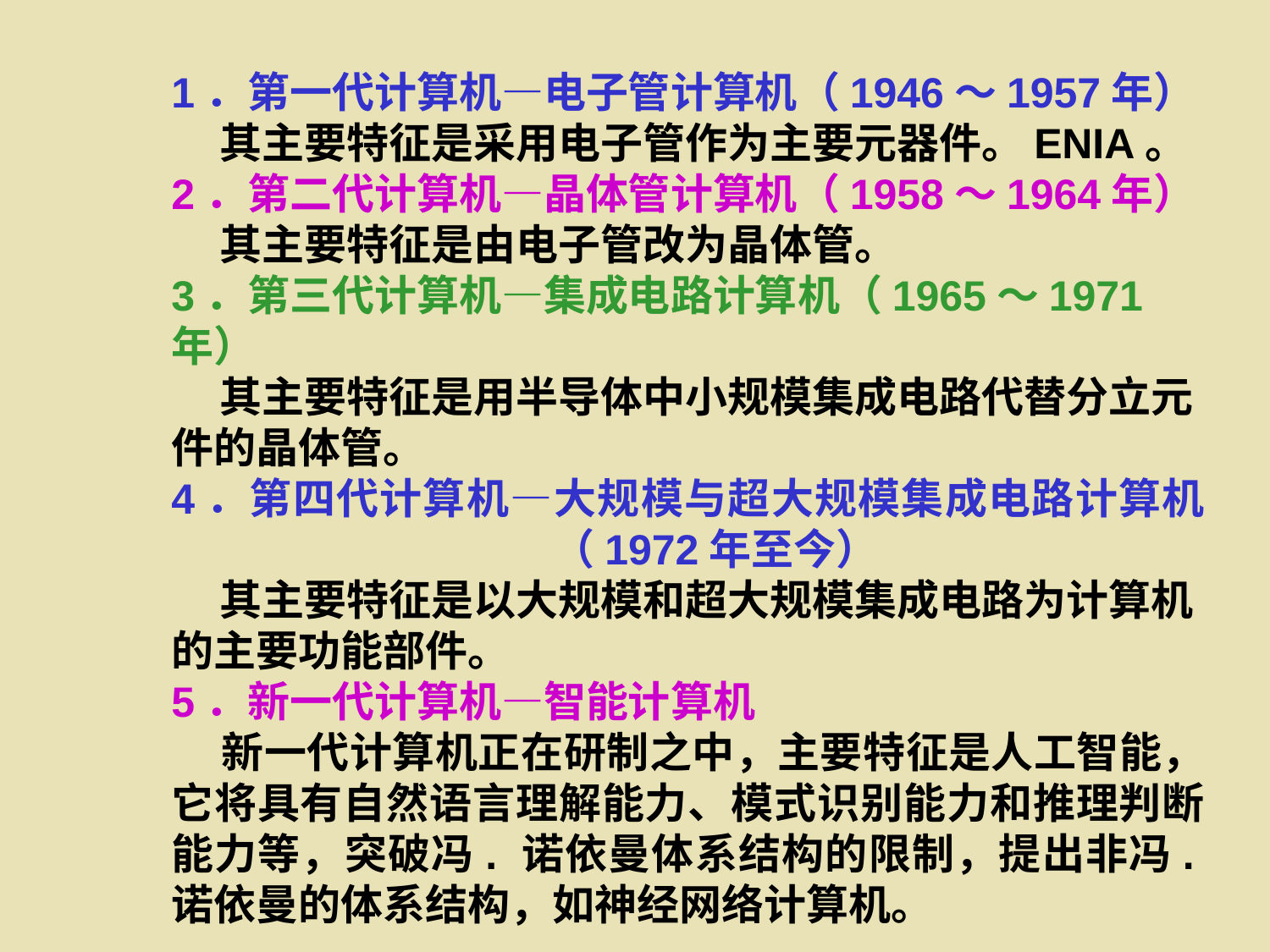

1．第一代计算机—电子管计算机（1946～1957年）
    其主要特征是采用电子管作为主要元器件。ENIA。
2．第二代计算机—晶体管计算机（1958～1964年）
    其主要特征是由电子管改为晶体管。
3．第三代计算机—集成电路计算机（1965～1971年）
    其主要特征是用半导体中小规模集成电路代替分立元件的晶体管。
4．第四代计算机—大规模与超大规模集成电路计算机　　　　　　　　　（1972年至今）
    其主要特征是以大规模和超大规模集成电路为计算机的主要功能部件。
5．新一代计算机—智能计算机
    新一代计算机正在研制之中，主要特征是人工智能，它将具有自然语言理解能力、模式识别能力和推理判断能力等，突破冯. 诺依曼体系结构的限制，提出非冯.诺依曼的体系结构，如神经网络计算机。